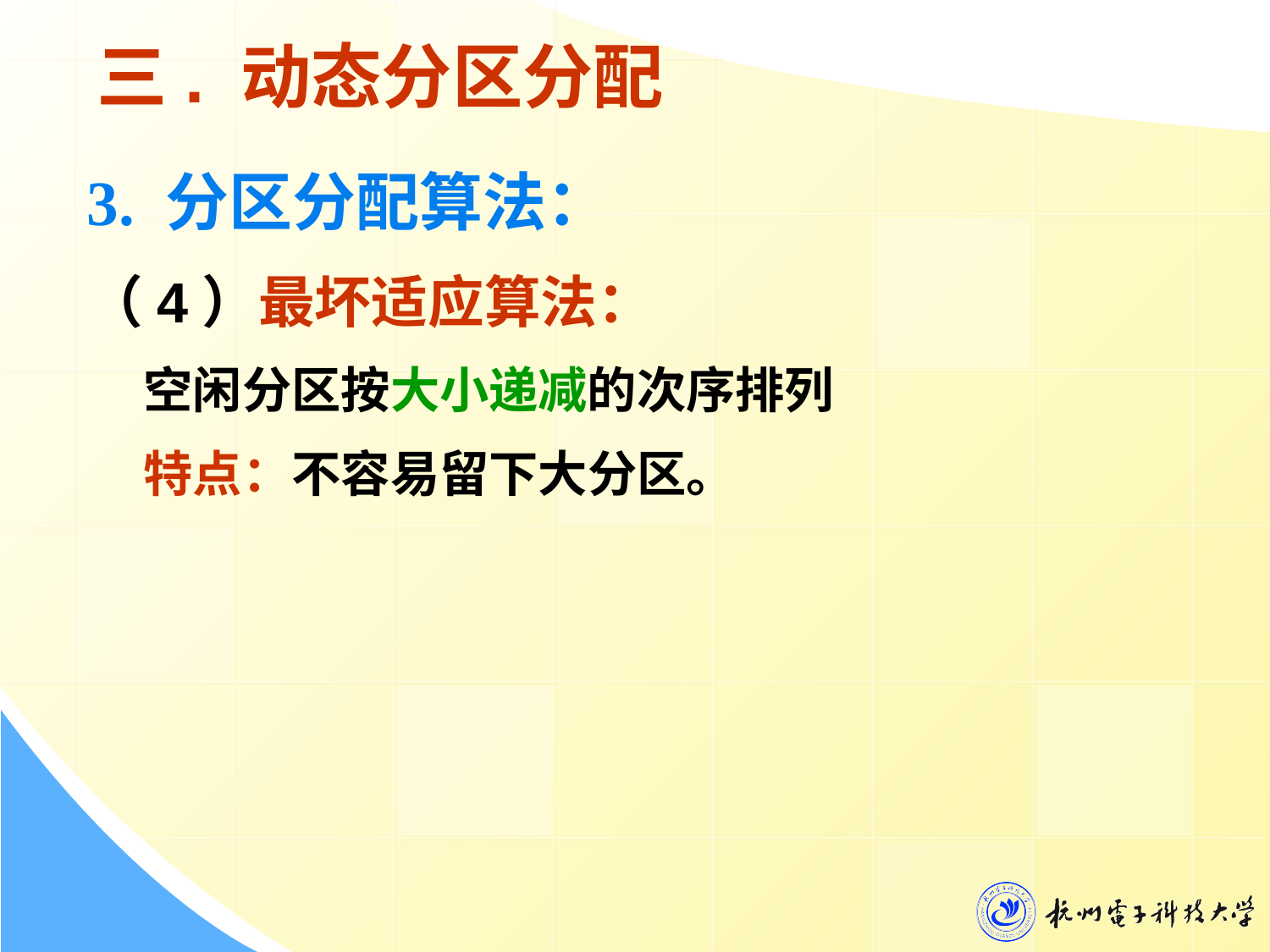

三. 动态分区分配
3. 分区分配算法：
（4）最坏适应算法：
    空闲分区按大小递减的次序排列
    特点：不容易留下大分区。